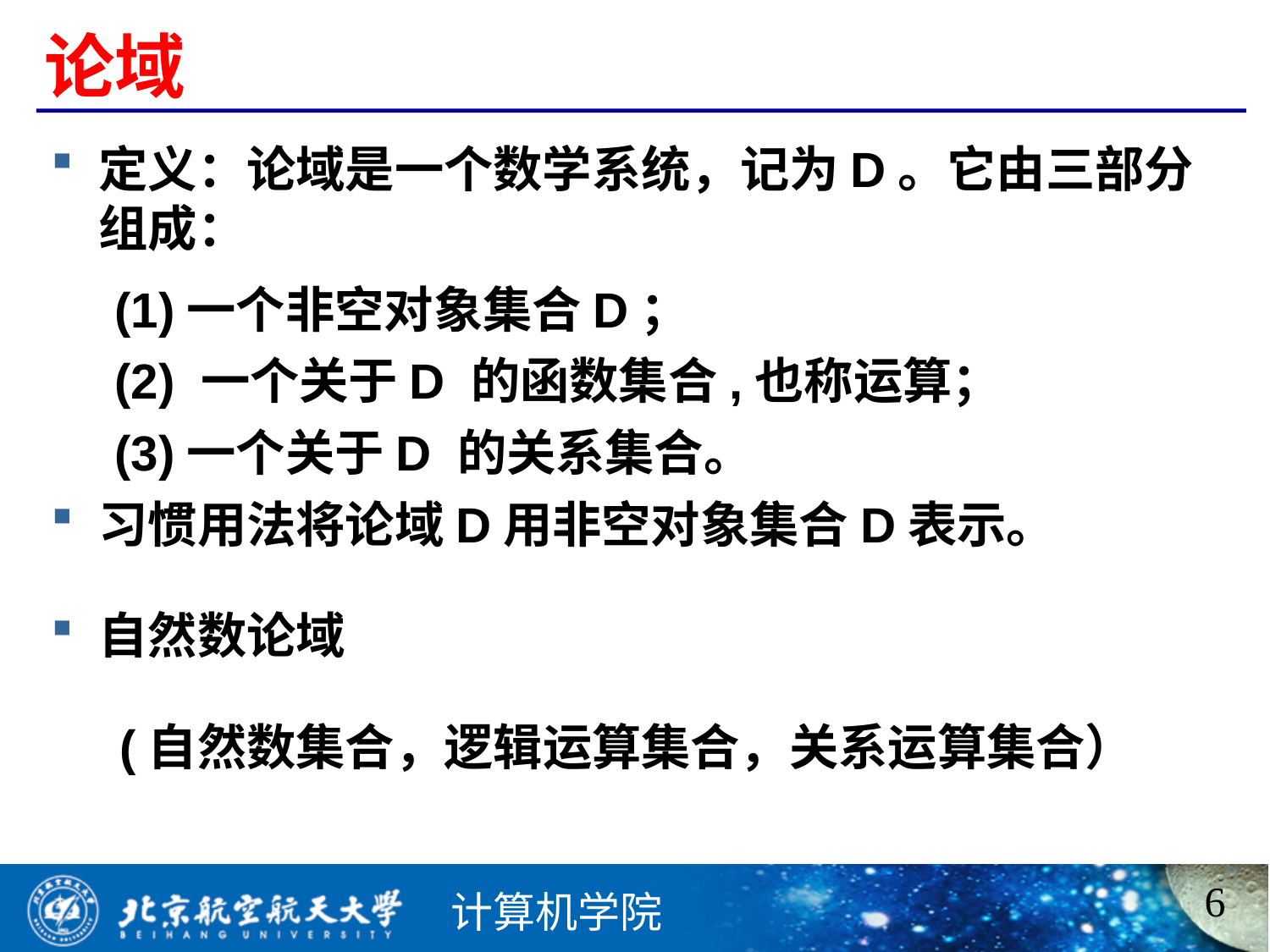

# 论域
定义：论域是一个数学系统，记为D。它由三部分组成：
(1)一个非空对象集合D；
(2) 一个关于D 的函数集合,也称运算；
(3)一个关于D 的关系集合。
习惯用法将论域D用非空对象集合D表示。
自然数论域
     (自然数集合，逻辑运算集合，关系运算集合）